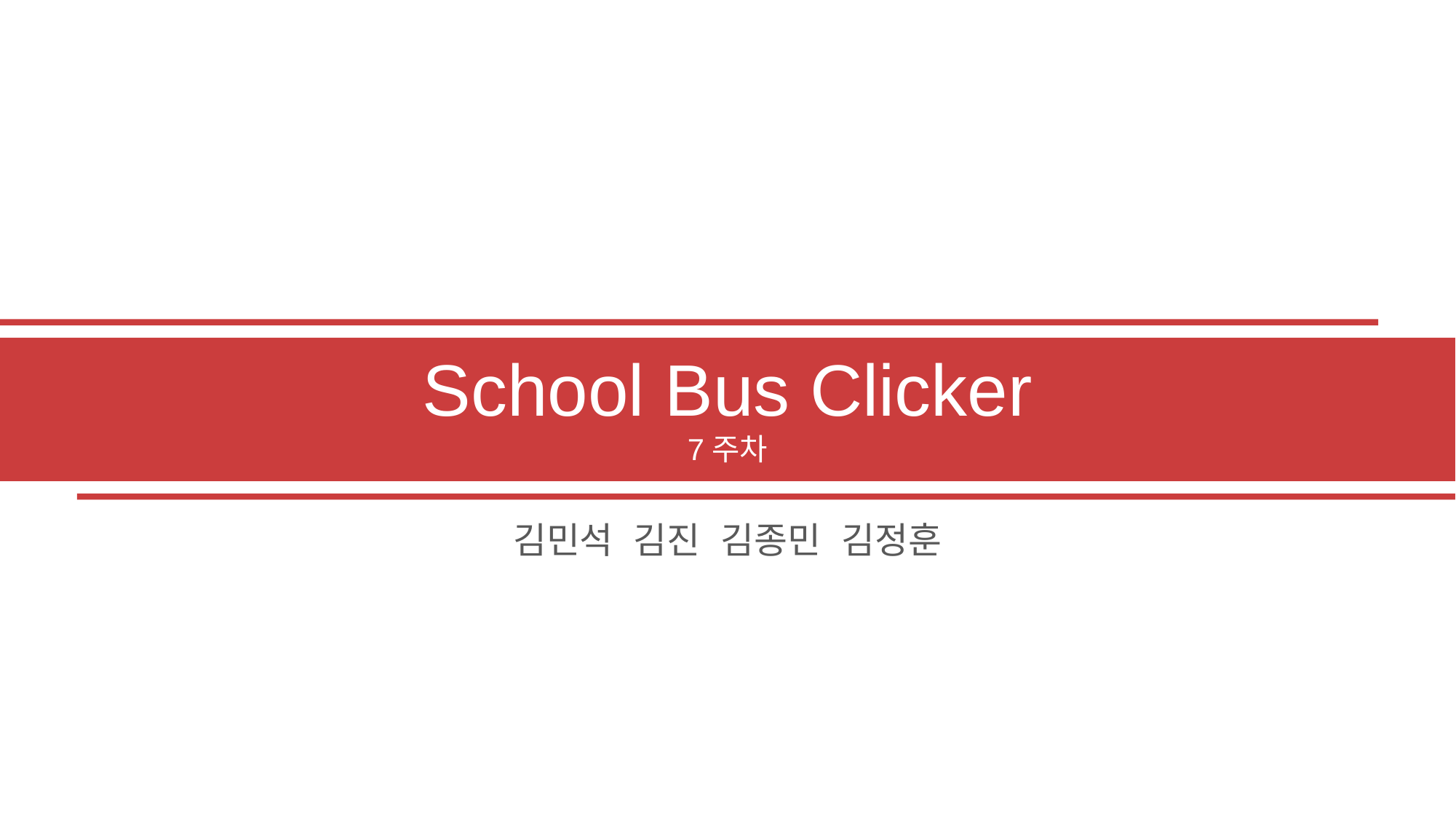

School Bus Clicker
7주차

김민석  김진  김종민  김정훈